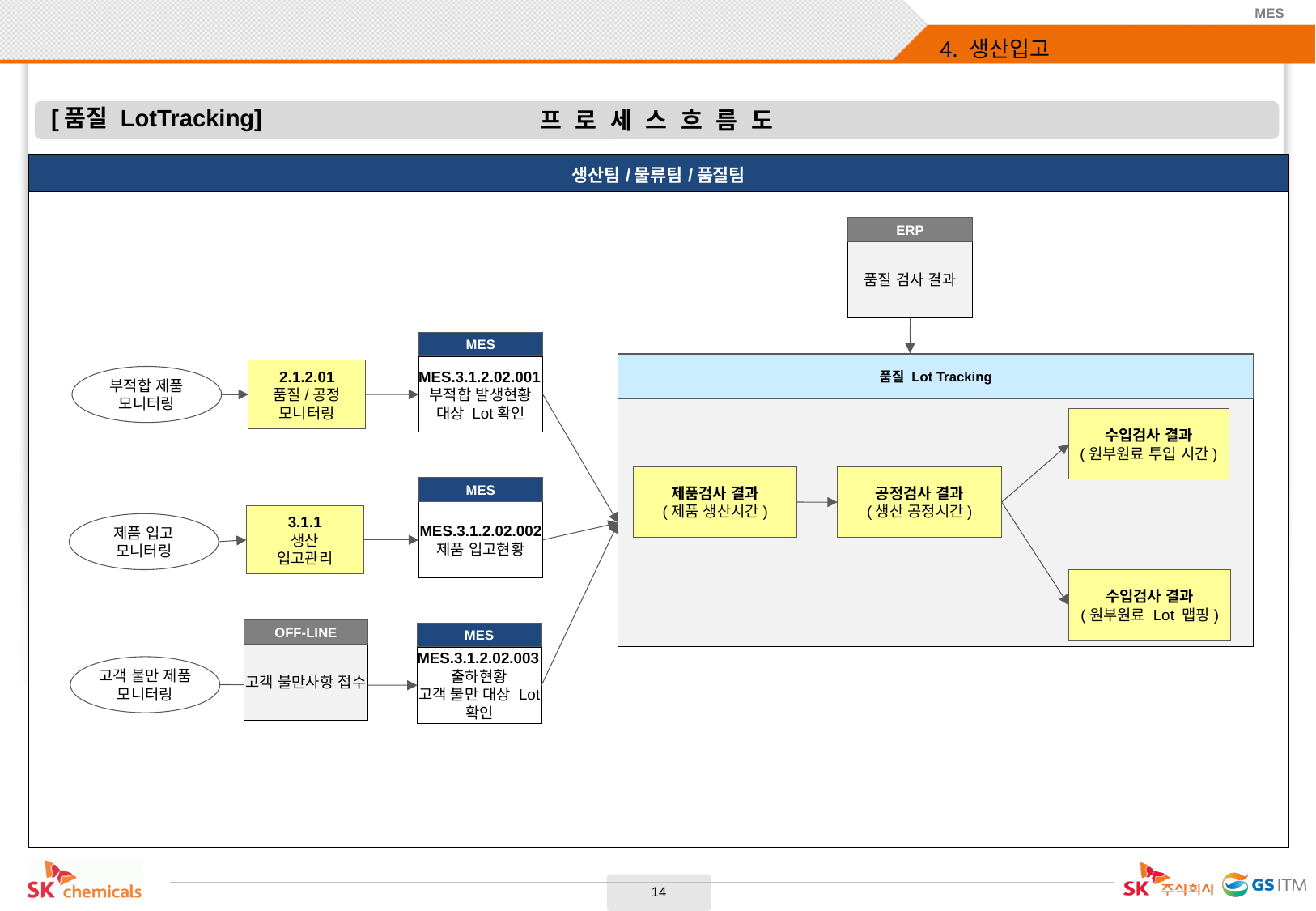

# 4. 생산입고
[품질 LotTracking]
| 생산팀/물류팀/품질팀 |
| --- |
|  |
ERP
품질 검사 결과
MES
품질 Lot Tracking
MES.3.1.2.02.001부적합 발생현황
대상 Lot확인
2.1.2.01
품질/공정
모니터링
부적합 제품
모니터링

수입검사 결과
(원부원료 투입 시간)
제품검사 결과
(제품 생산시간)
공정검사 결과
(생산 공정시간)
MES
MES.3.1.2.02.002
제품 입고현황
3.1.1
생산
입고관리
제품 입고
모니터링
수입검사 결과
(원부원료 Lot 맵핑)
OFF-LINE
MES
고객 불만사항 접수
MES.3.1.2.02.003출하현황
고객 불만 대상 Lot 확인
고객 불만 제품
모니터링